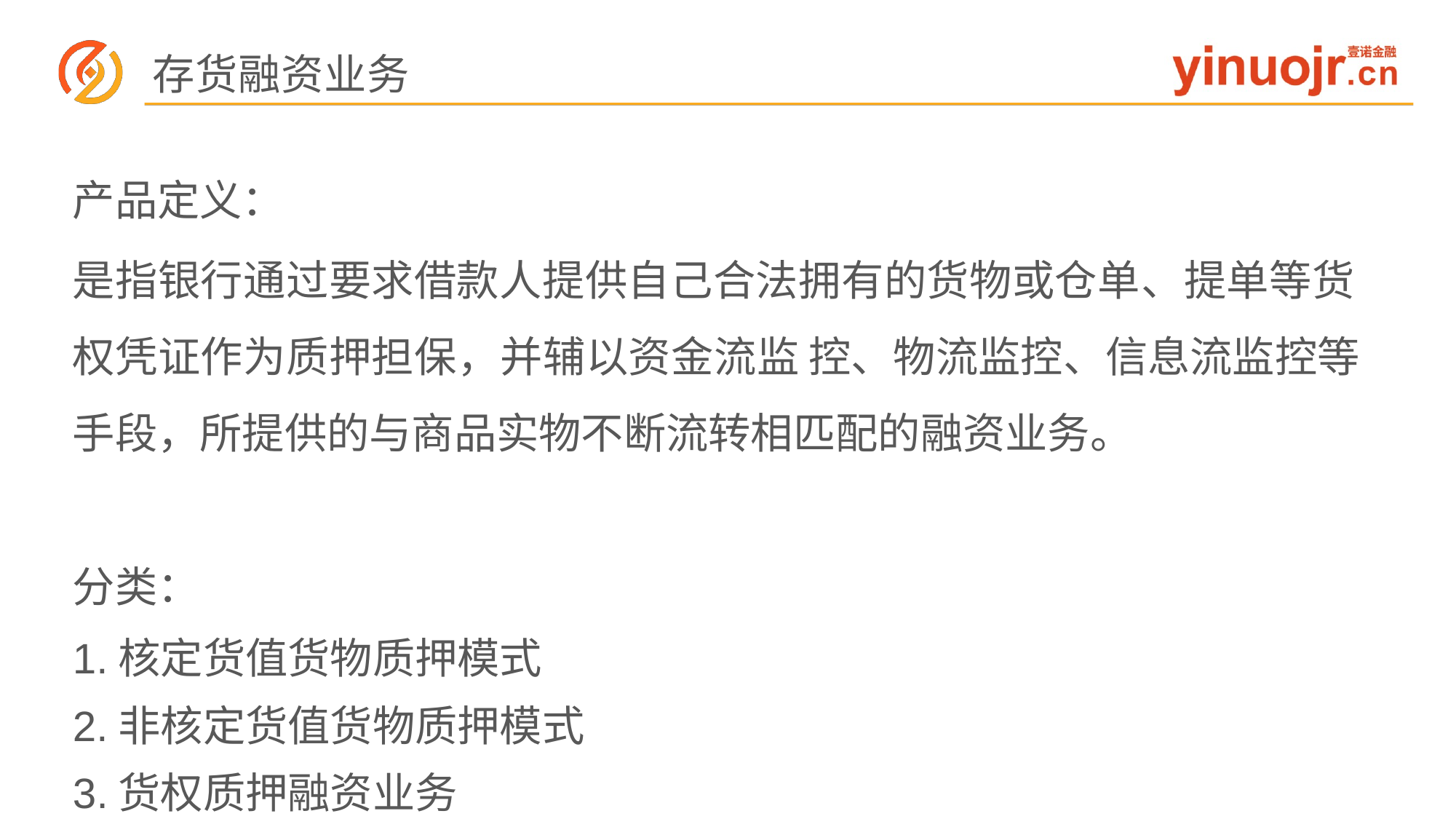

# 存货融资业务
产品定义：
是指银行通过要求借款人提供自己合法拥有的货物或仓单、提单等货权凭证作为质押担保，并辅以资金流监 控、物流监控、信息流监控等手段，所提供的与商品实物不断流转相匹配的融资业务。

分类：
1.核定货值货物质押模式
2.非核定货值货物质押模式
3.货权质押融资业务